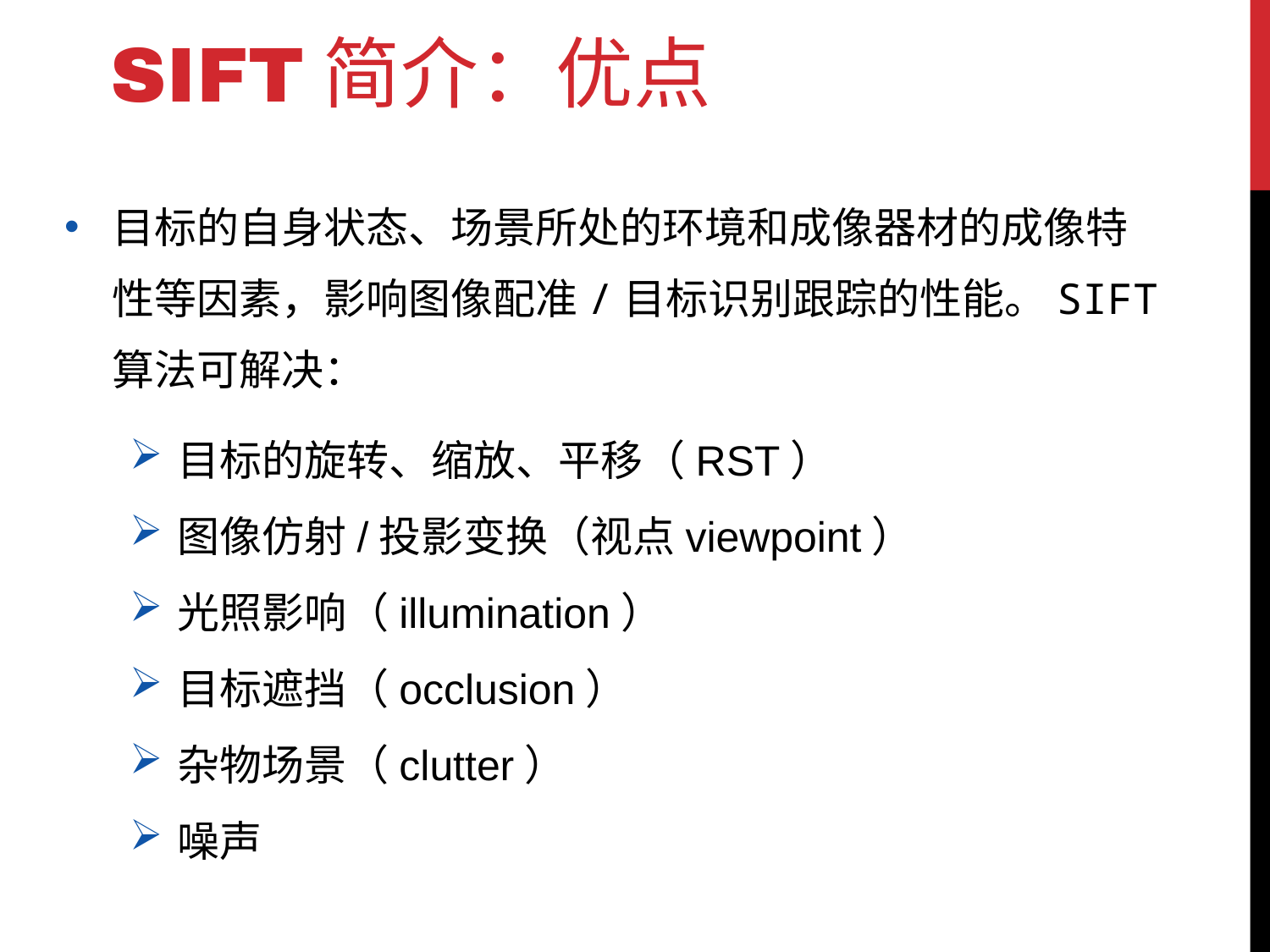

SIFT简介：优点
目标的自身状态、场景所处的环境和成像器材的成像特性等因素，影响图像配准/目标识别跟踪的性能。SIFT算法可解决：
目标的旋转、缩放、平移（RST）
图像仿射/投影变换（视点viewpoint）
光照影响（illumination）
目标遮挡（occlusion）
杂物场景（clutter）
噪声
17